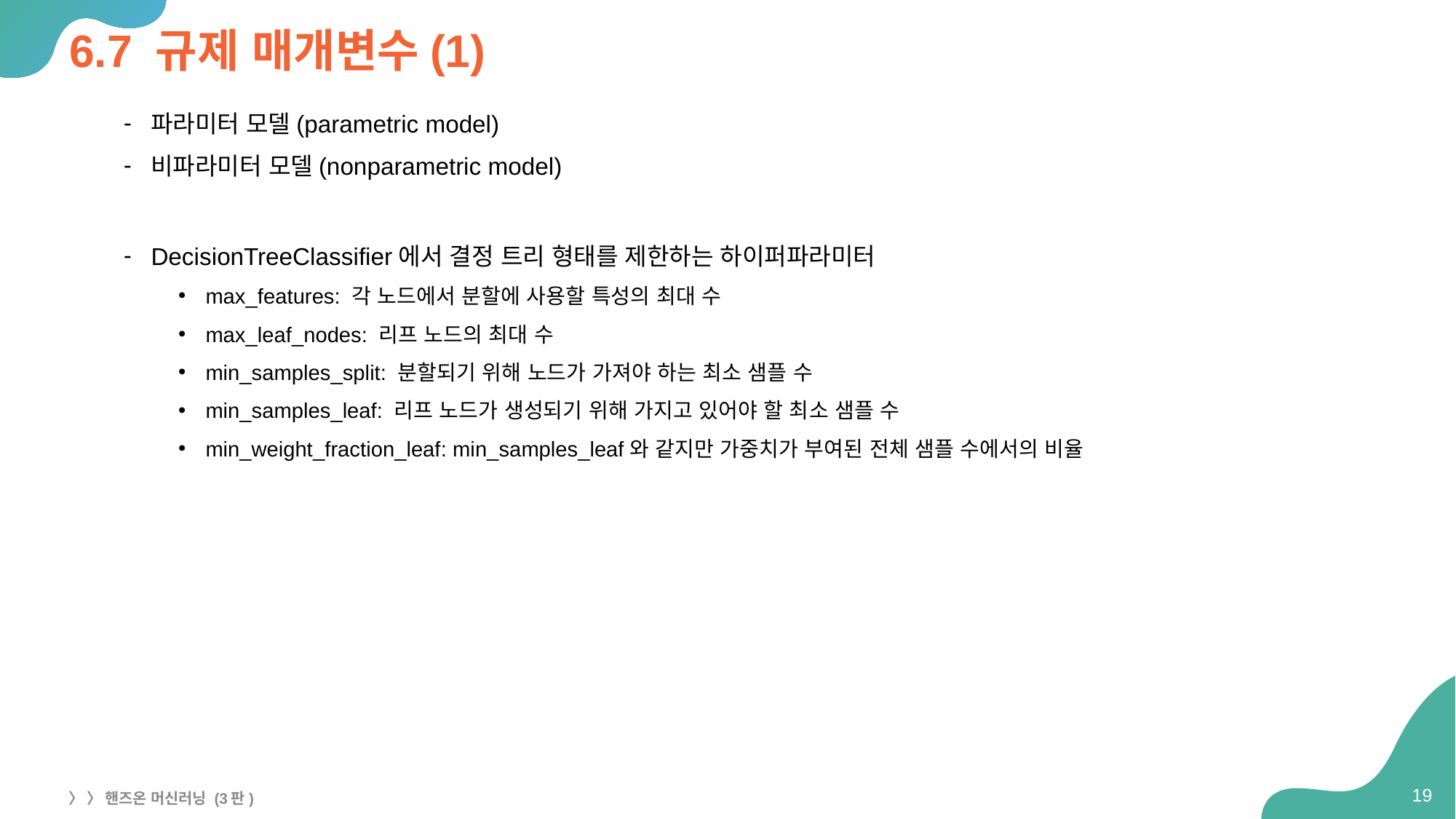

# 6.7 규제 매개변수(1)
파라미터 모델(parametric model)
비파라미터 모델(nonparametric model)

DecisionTreeClassifier에서 결정 트리 형태를 제한하는 하이퍼파라미터
max_features: 각 노드에서 분할에 사용할 특성의 최대 수
max_leaf_nodes: 리프 노드의 최대 수
min_samples_split: 분할되기 위해 노드가 가져야 하는 최소 샘플 수
min_samples_leaf: 리프 노드가 생성되기 위해 가지고 있어야 할 최소 샘플 수
min_weight_fraction_leaf: min_samples_leaf와 같지만 가중치가 부여된 전체 샘플 수에서의 비율
19
〉 〉 핸즈온 머신러닝 (3판)